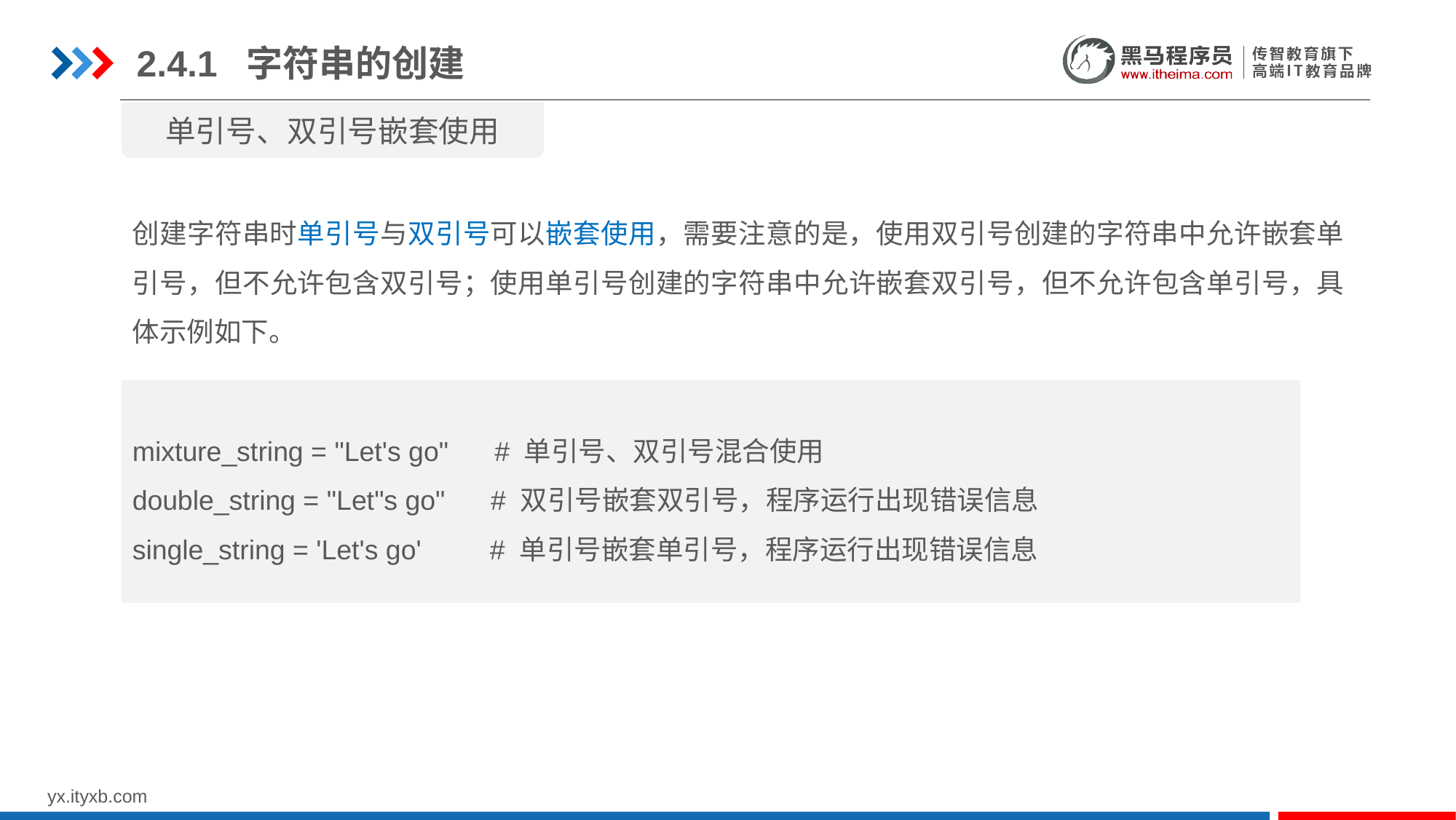

2.4.1  字符串的创建

单引号、双引号嵌套使用
创建字符串时单引号与双引号可以嵌套使用，需要注意的是，使用双引号创建的字符串中允许嵌套单引号，但不允许包含双引号；使用单引号创建的字符串中允许嵌套双引号，但不允许包含单引号，具体示例如下。
mixture_string = "Let's go"      # 单引号、双引号混合使用
double_string = "Let"s go"      # 双引号嵌套双引号，程序运行出现错误信息
single_string = 'Let's go'         # 单引号嵌套单引号，程序运行出现错误信息